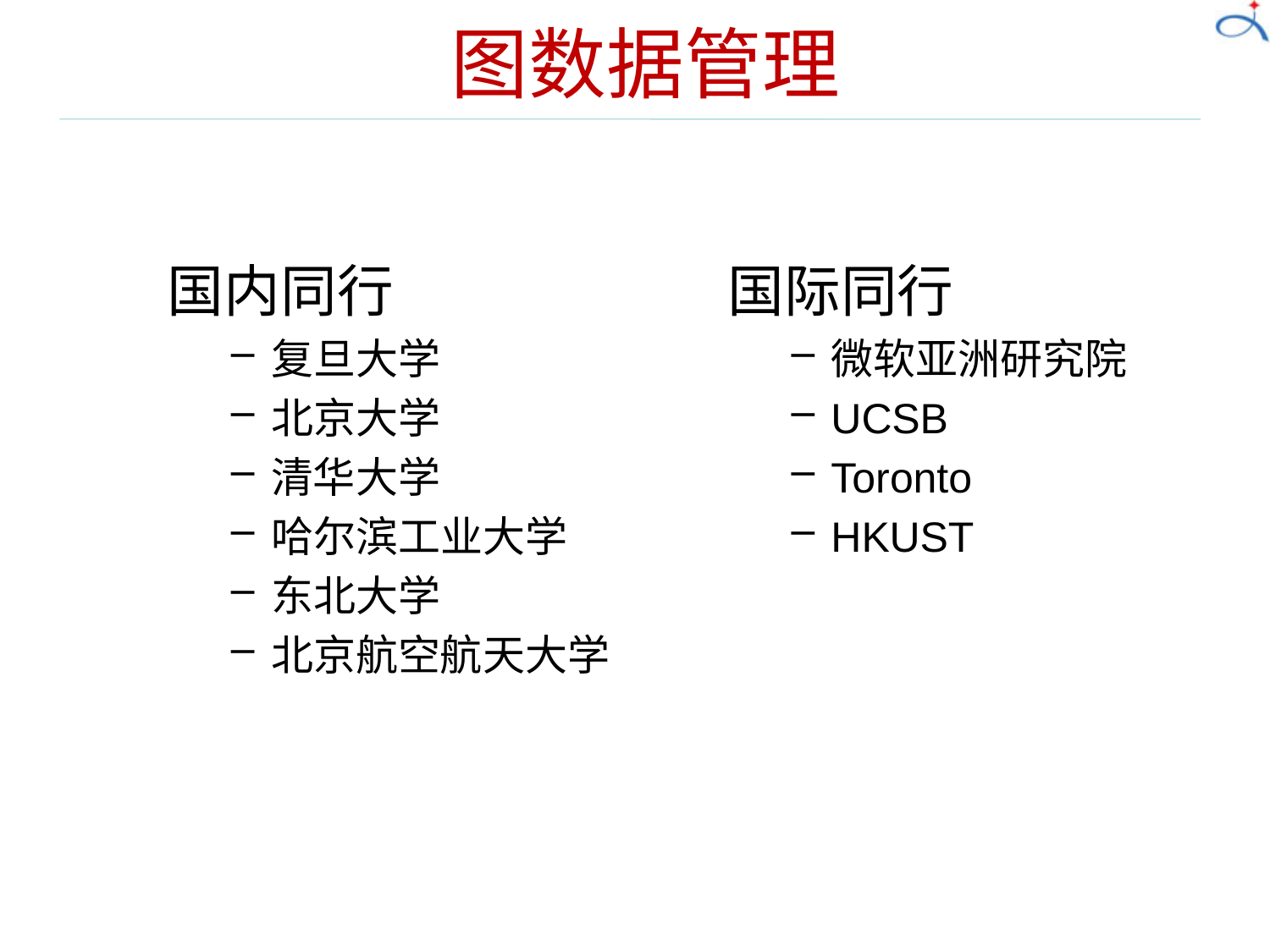

# 图数据管理
国内同行
复旦大学
北京大学
清华大学
哈尔滨工业大学
东北大学
北京航空航天大学
国际同行
微软亚洲研究院
UCSB
Toronto
HKUST